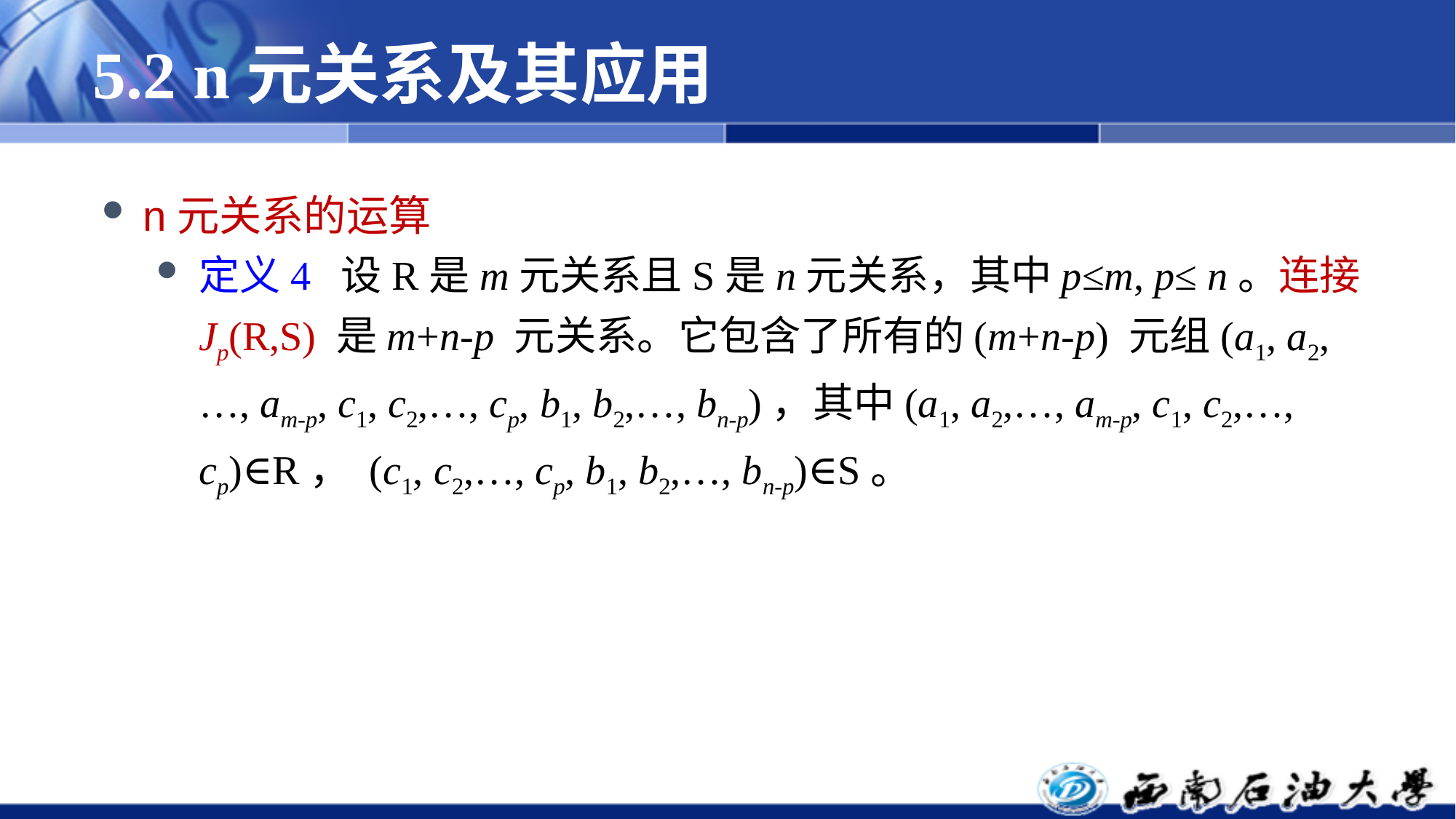

5.2 n元关系及其应用
 n元关系的运算
定义4  设R是m元关系且S是n元关系，其中p≤m, p≤ n。连接Jp(R,S) 是m+n-p 元关系。它包含了所有的(m+n-p) 元组(a1, a2,…, am-p, c1, c2,…, cp, b1, b2,…, bn-p)，其中(a1, a2,…, am-p, c1, c2,…, cp)∈R， (c1, c2,…, cp, b1, b2,…, bn-p)∈S。